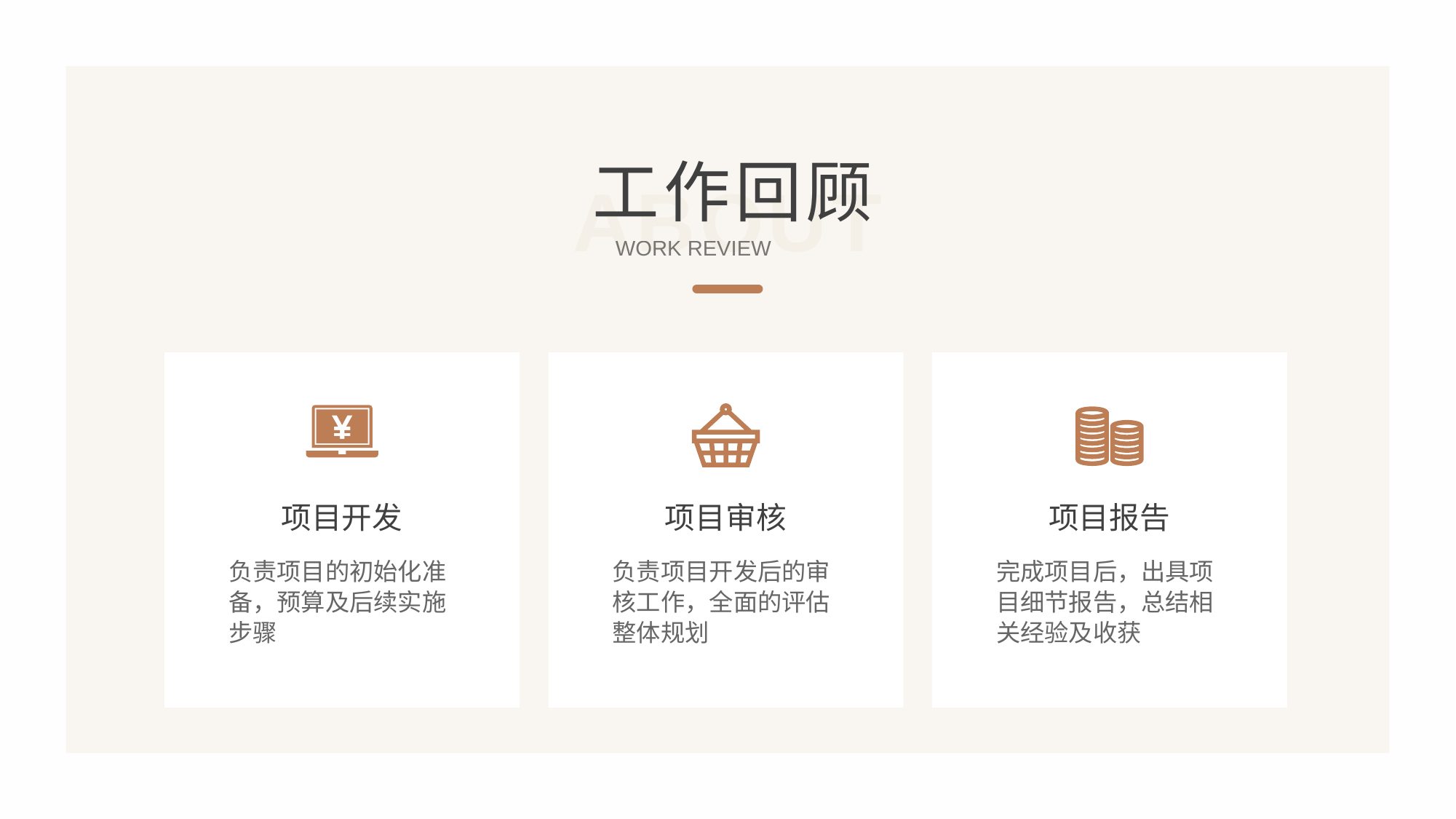

工作回顾
ABOUT
WORK REVIEW

项目开发
负责项目的初始化准备，预算及后续实施步骤

项目审核
负责项目开发后的审核工作，全面的评估整体规划

项目报告
完成项目后，出具项目细节报告，总结相关经验及收获